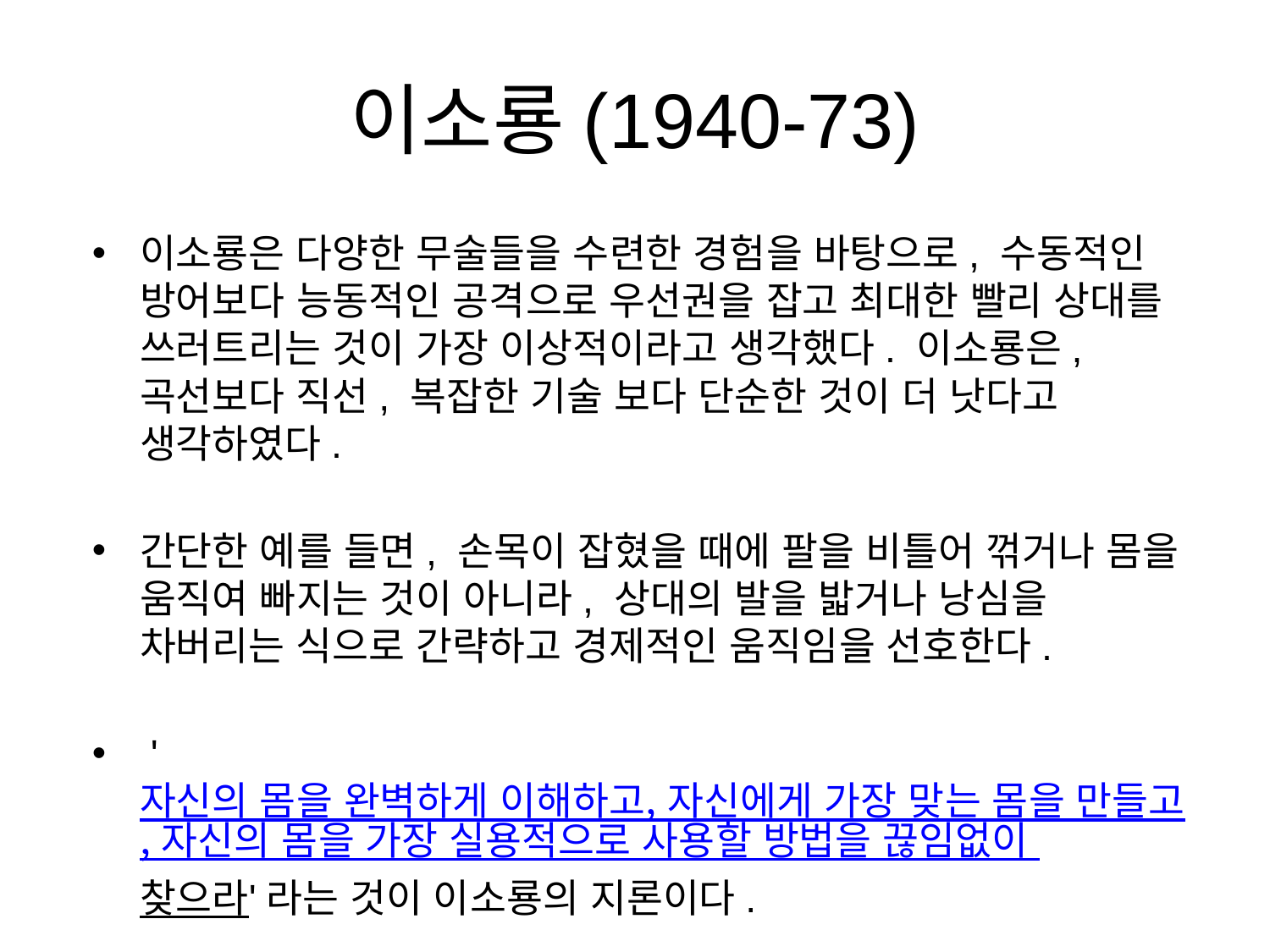

# 이소룡(1940-73)
이소룡은 다양한 무술들을 수련한 경험을 바탕으로, 수동적인 방어보다 능동적인 공격으로 우선권을 잡고 최대한 빨리 상대를 쓰러트리는 것이 가장 이상적이라고 생각했다. 이소룡은, 곡선보다 직선, 복잡한 기술 보다 단순한 것이 더 낫다고 생각하였다.

간단한 예를 들면, 손목이 잡혔을 때에 팔을 비틀어 꺾거나 몸을 움직여 빠지는 것이 아니라, 상대의 발을 밟거나 낭심을 차버리는 식으로 간략하고 경제적인 움직임을 선호한다.

 '자신의 몸을 완벽하게 이해하고, 자신에게 가장 맞는 몸을 만들고, 자신의 몸을 가장 실용적으로 사용할 방법을 끊임없이 찾으라'라는 것이 이소룡의 지론이다.